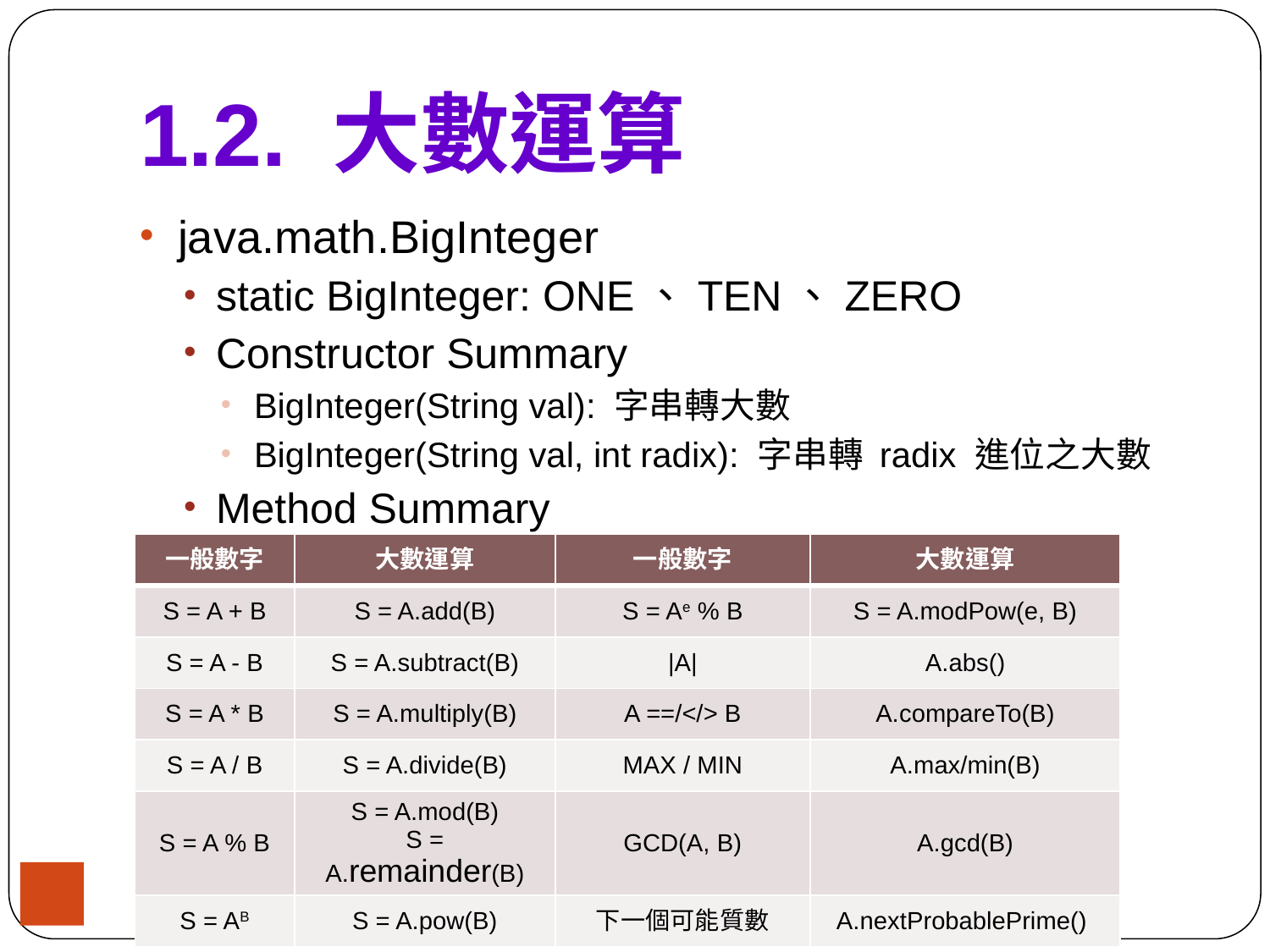

# 1.2. 大數運算
java.math.BigInteger
static BigInteger: ONE、TEN、ZERO
Constructor Summary
BigInteger(String val): 字串轉大數
BigInteger(String val, int radix): 字串轉 radix 進位之大數
Method Summary
| 一般數字 | 大數運算 | 一般數字 | 大數運算 |
| --- | --- | --- | --- |
| S = A + B | S = A.add(B) | S = Ae % B | S = A.modPow(e, B) |
| S = A - B | S = A.subtract(B) | |A| | A.abs() |
| S = A \* B | S = A.multiply(B) | A ==/</> B | A.compareTo(B) |
| S = A / B | S = A.divide(B) | MAX / MIN | A.max/min(B) |
| S = A % B | S = A.mod(B) S = A.remainder(B) | GCD(A, B) | A.gcd(B) |
| S = AB | S = A.pow(B) | 下一個可能質數 | A.nextProbablePrime() |